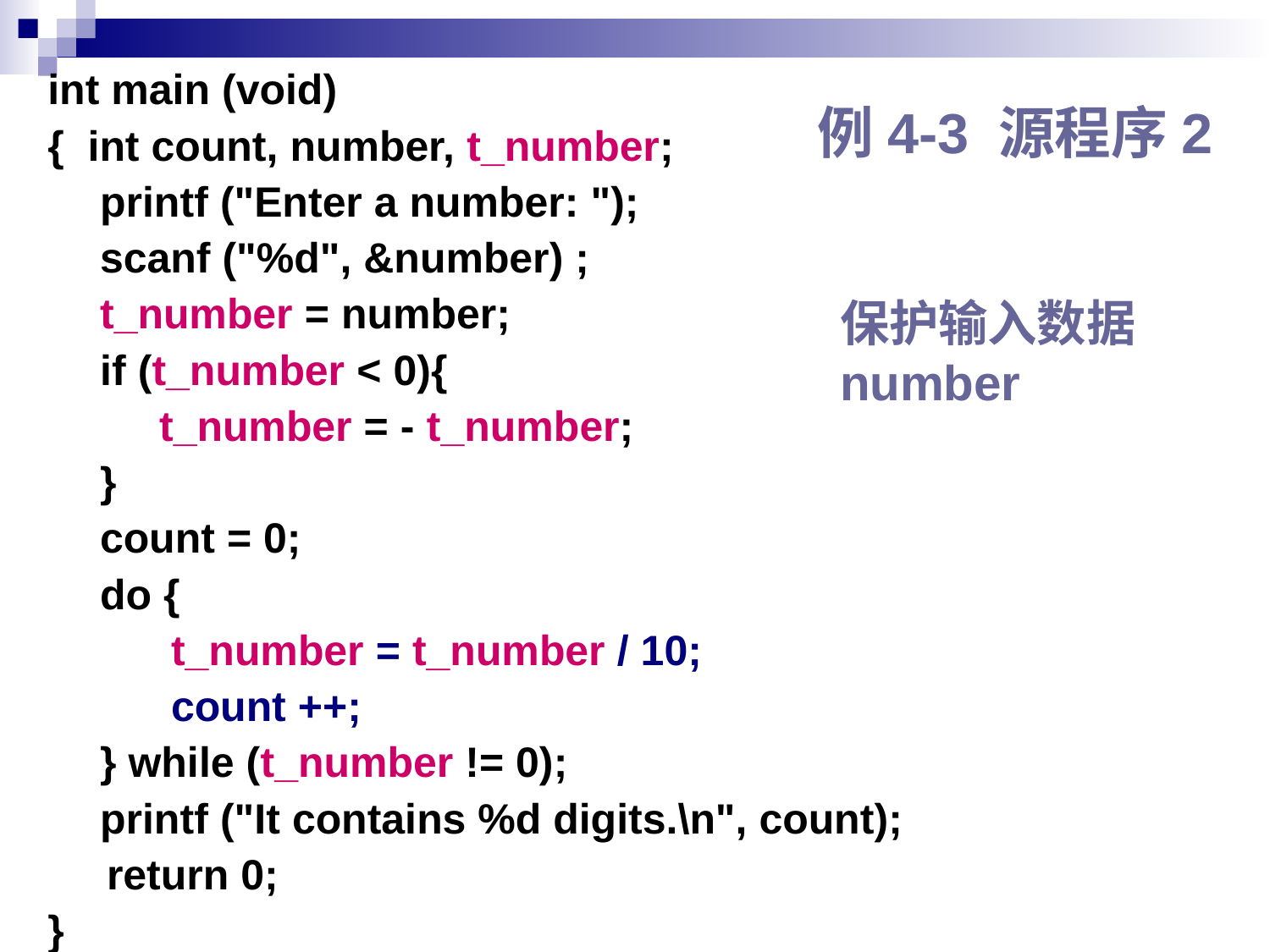

int main (void)
{  int count, number, t_number;
printf ("Enter a number: ");
scanf ("%d", &number) ;
t_number = number;
if (t_number < 0){
     t_number = - t_number;
}
count = 0;
do {
      t_number = t_number / 10;
      count ++;
} while (t_number != 0);
printf ("It contains %d digits.\n", count);
     return 0;
}
# 例4-3 源程序2
保护输入数据
number